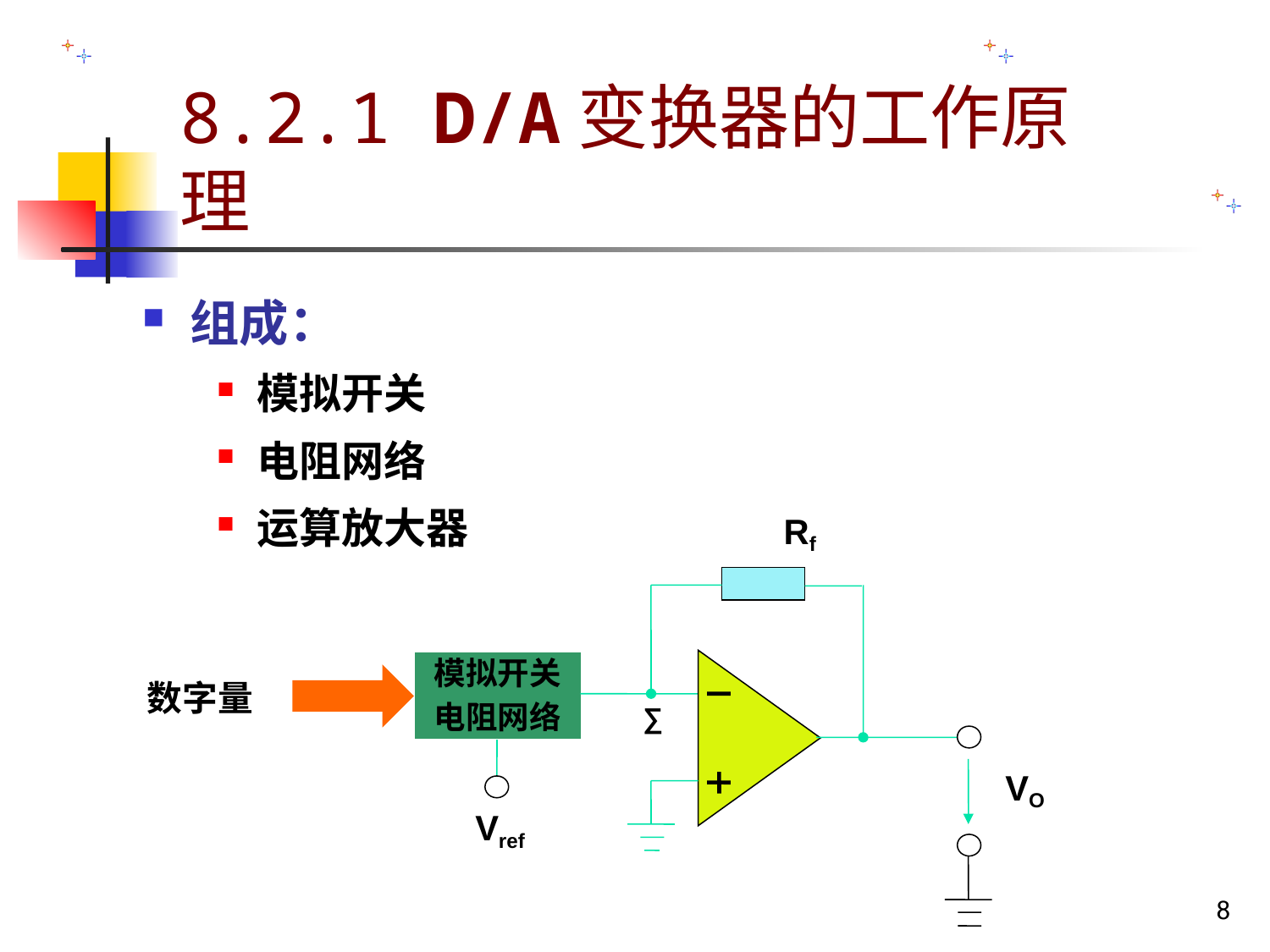

8.2.1 D/A变换器的工作原理
组成：
模拟开关
电阻网络
运算放大器
Rf

模拟开关
电阻网络
数字量

∑

VO

Vref

8